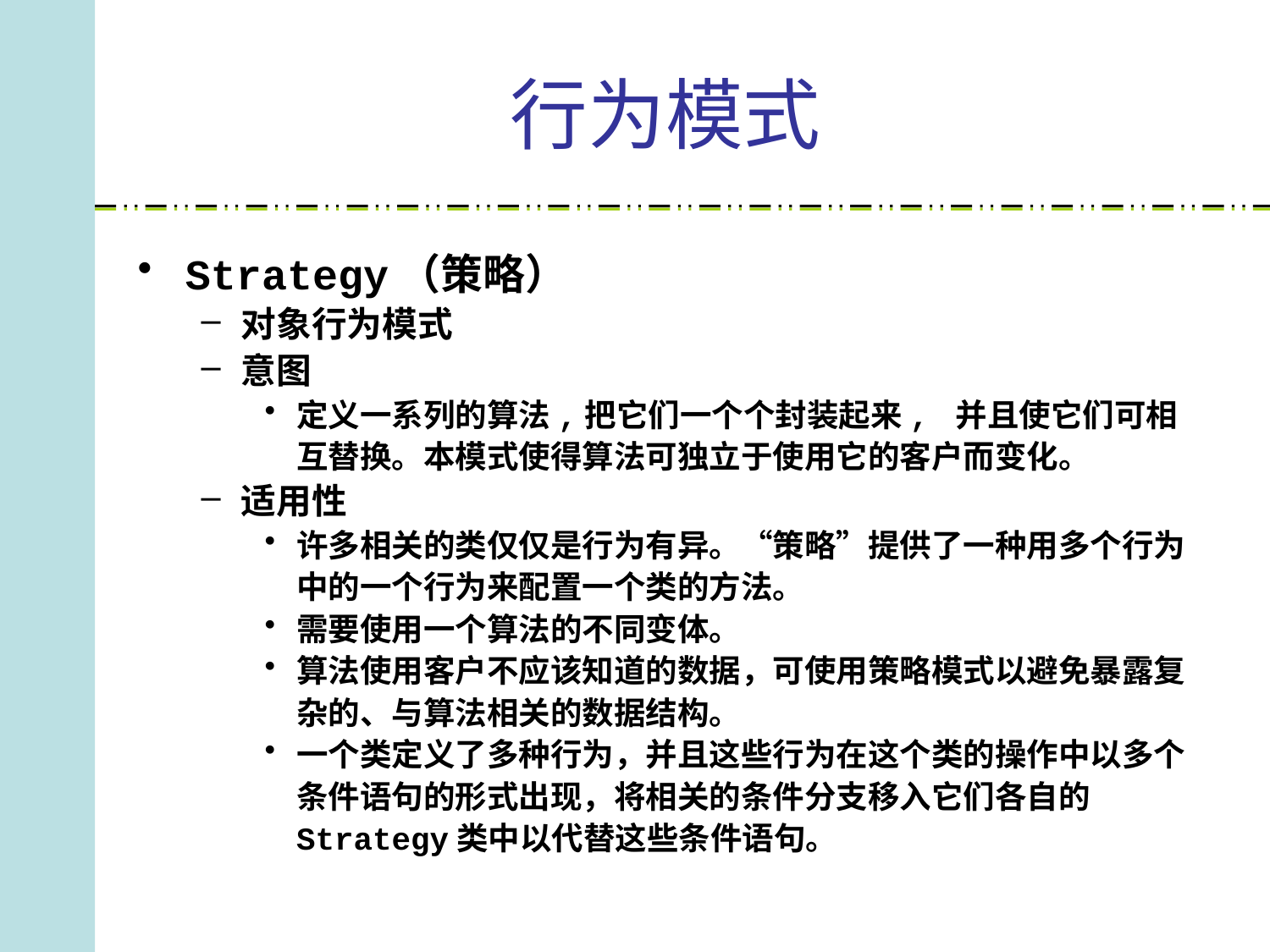

# 行为模式
Strategy（策略）
对象行为模式
意图
定义一系列的算法,把它们一个个封装起来, 并且使它们可相互替换。本模式使得算法可独立于使用它的客户而变化。
适用性
许多相关的类仅仅是行为有异。“策略”提供了一种用多个行为中的一个行为来配置一个类的方法。
需要使用一个算法的不同变体。
算法使用客户不应该知道的数据，可使用策略模式以避免暴露复杂的、与算法相关的数据结构。
一个类定义了多种行为，并且这些行为在这个类的操作中以多个条件语句的形式出现，将相关的条件分支移入它们各自的Strategy类中以代替这些条件语句。